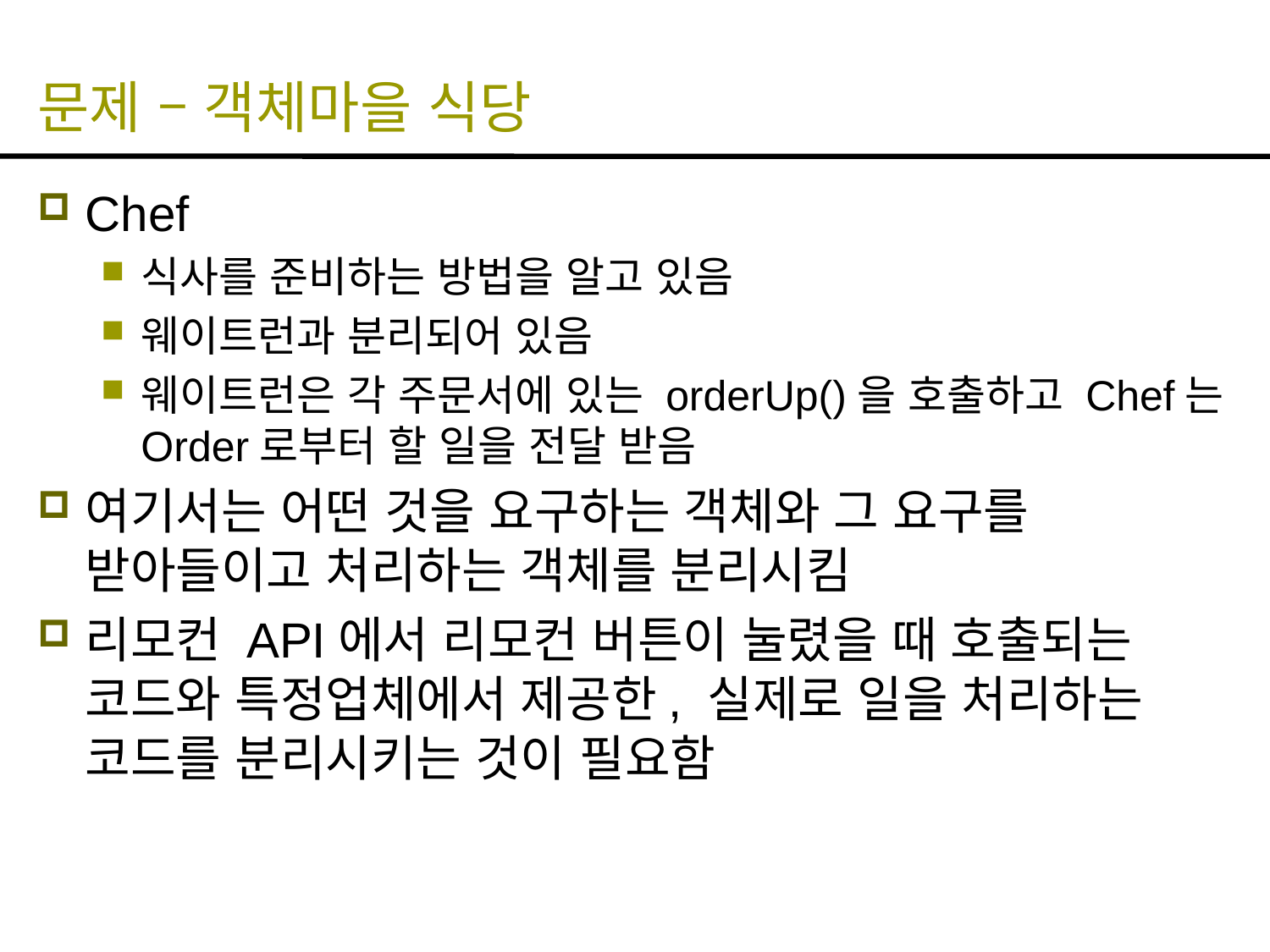

# 문제 – 객체마을 식당
Chef
식사를 준비하는 방법을 알고 있음
웨이트런과 분리되어 있음
웨이트런은 각 주문서에 있는 orderUp()을 호출하고 Chef는 Order로부터 할 일을 전달 받음
여기서는 어떤 것을 요구하는 객체와 그 요구를 받아들이고 처리하는 객체를 분리시킴
리모컨 API에서 리모컨 버튼이 눌렸을 때 호출되는 코드와 특정업체에서 제공한, 실제로 일을 처리하는 코드를 분리시키는 것이 필요함